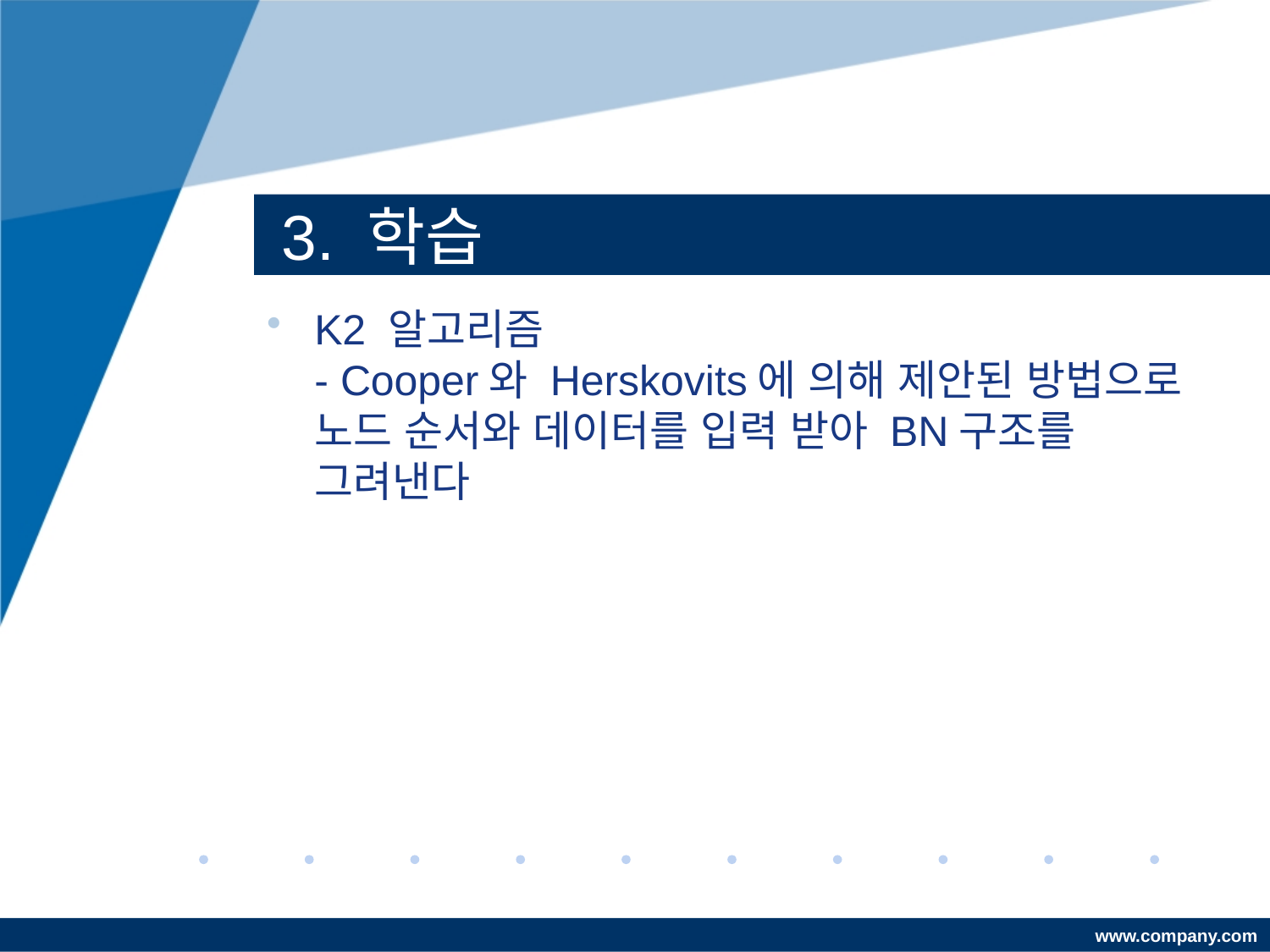

# 3. 학습
K2 알고리즘
- Cooper와 Herskovits에 의해 제안된 방법으로 노드 순서와 데이터를 입력 받아 BN구조를 그려낸다